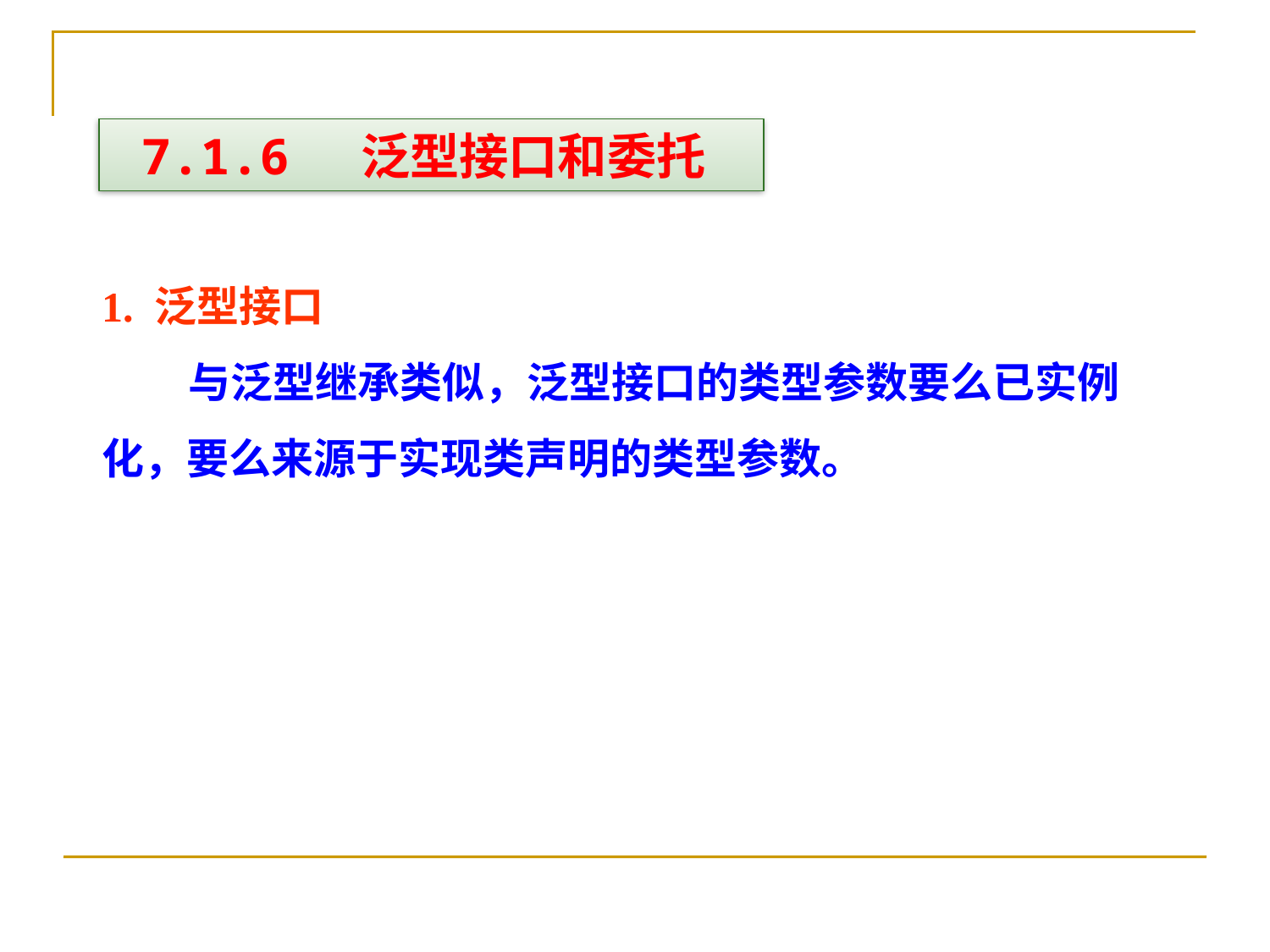

7.1.6  泛型接口和委托
1. 泛型接口
        与泛型继承类似，泛型接口的类型参数要么已实例化，要么来源于实现类声明的类型参数。